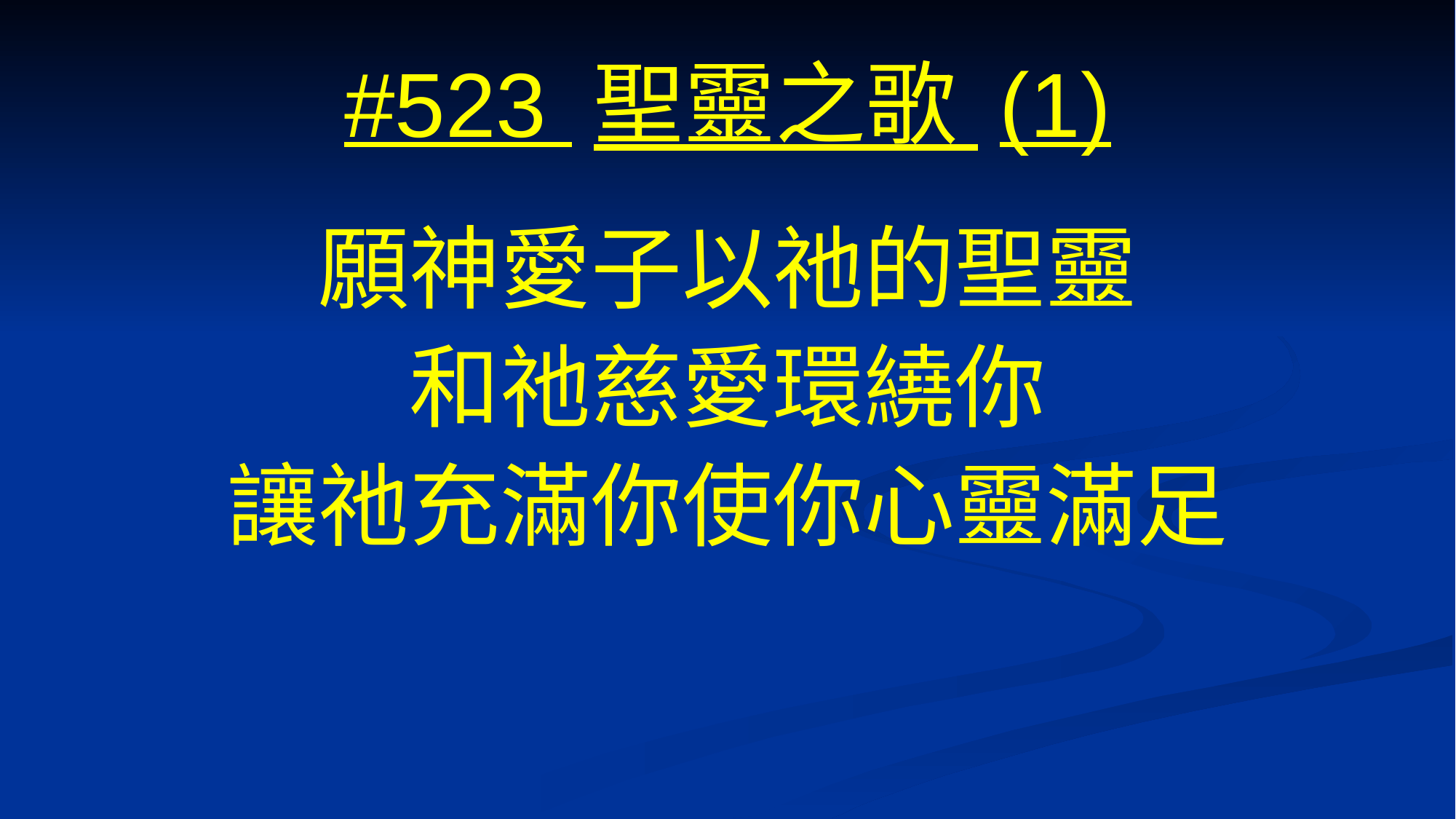

# #523 聖靈之歌 (1)
願神愛子以祂的聖靈
和祂慈愛環繞你
讓祂充滿你使你心靈滿足